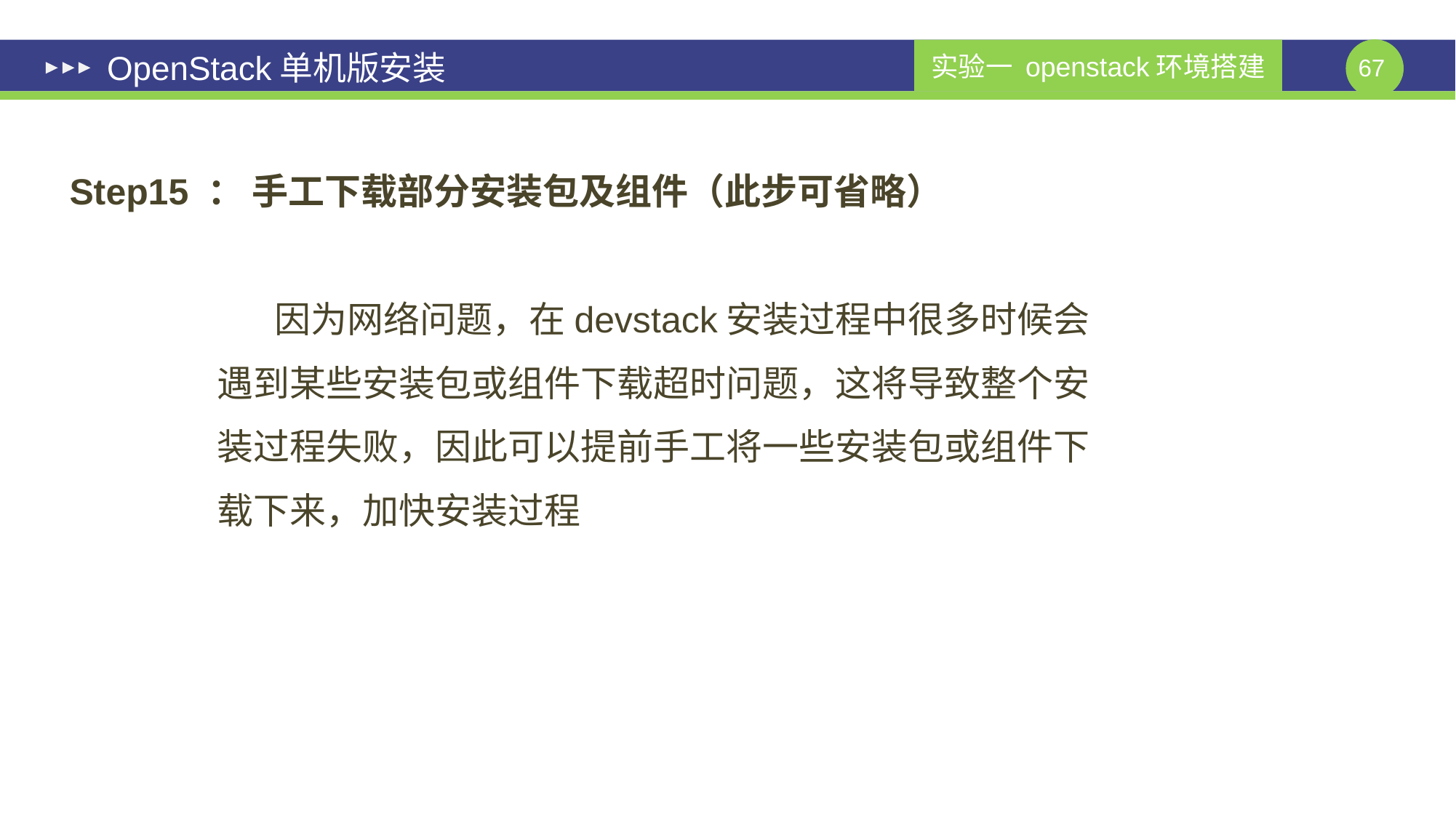

# OpenStack单机版安装
Step15 ： 手工下载部分安装包及组件（此步可省略）

                        因为网络问题，在devstack安装过程中很多时候会
                 遇到某些安装包或组件下载超时问题，这将导致整个安
                 装过程失败，因此可以提前手工将一些安装包或组件下
                 载下来，加快安装过程